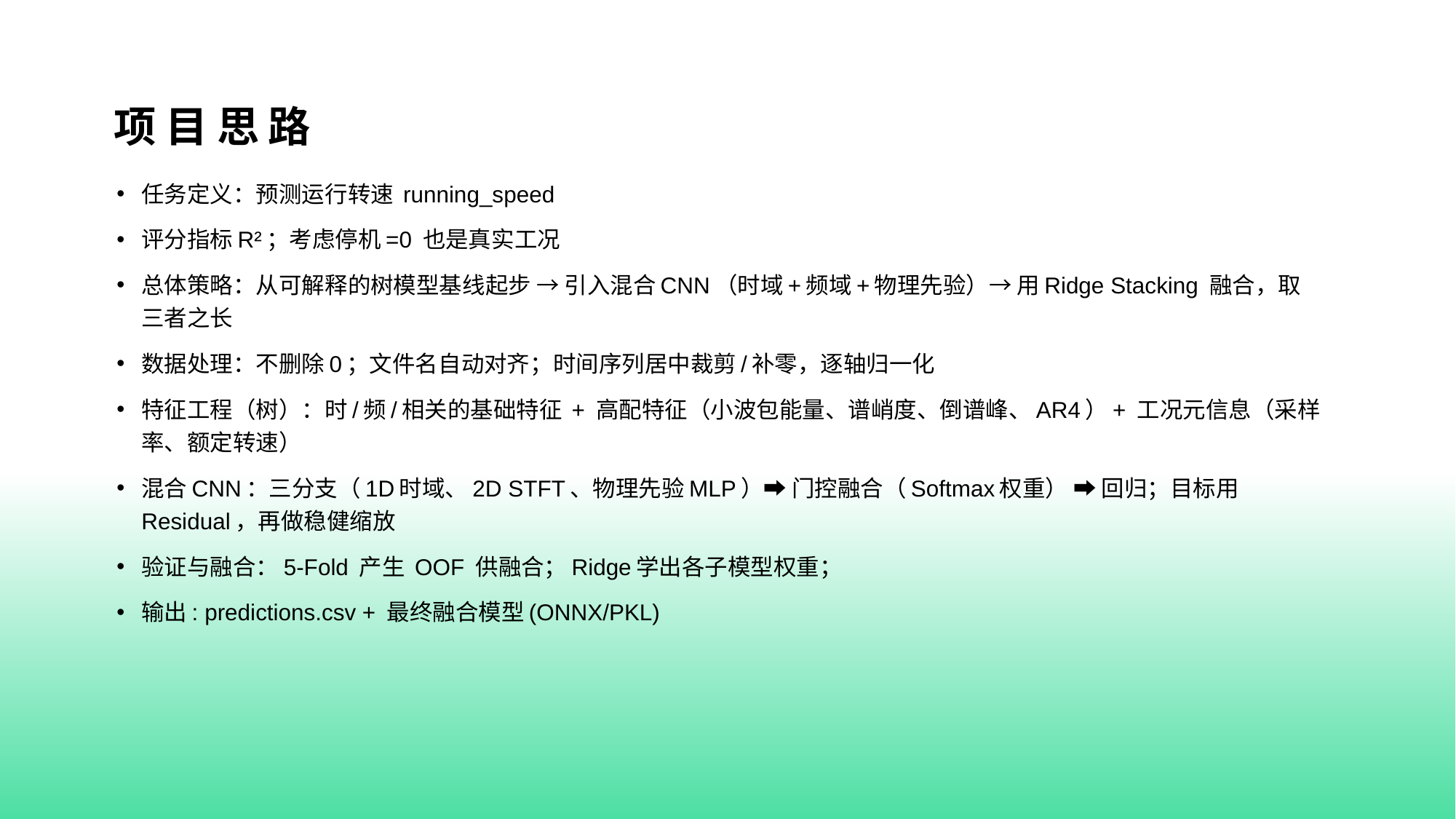

# 项目思路
任务定义：预测运行转速 running_speed
评分指标R²；考虑停机=0 也是真实工况
总体策略：从可解释的树模型基线起步 → 引入混合CNN（时域+频域+物理先验）→ 用Ridge Stacking 融合，取三者之长
数据处理：不删除0；文件名自动对齐；时间序列居中裁剪/补零，逐轴归一化
特征工程（树）：时/频/相关的基础特征 + 高配特征（小波包能量、谱峭度、倒谱峰、AR4）+ 工况元信息（采样率、额定转速）
混合CNN：三分支（1D时域、2D STFT、物理先验MLP）➡ 门控融合（Softmax权重） ➡ 回归；目标用Residual，再做稳健缩放
验证与融合：5-Fold 产生 OOF 供融合；Ridge学出各子模型权重；
输出: predictions.csv + 最终融合模型(ONNX/PKL)